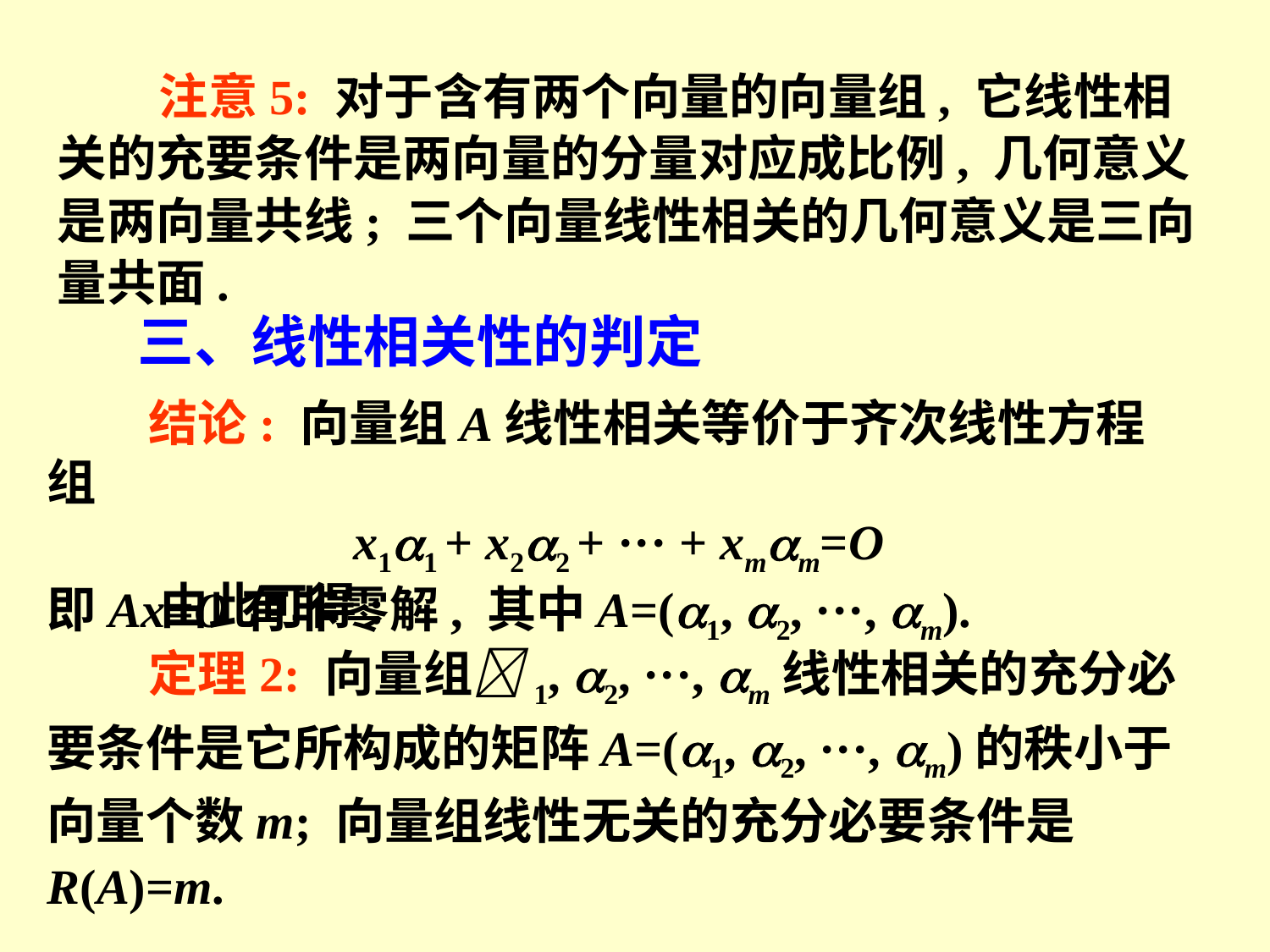

注意5: 对于含有两个向量的向量组, 它线性相关的充要条件是两向量的分量对应成比例, 几何意义是两向量共线; 三个向量线性相关的几何意义是三向量共面.
三、线性相关性的判定
        结论: 向量组A线性相关等价于齐次线性方程组
x1α1 + x2α2 + ··· + xmαm=O
即Ax=O有非零解, 其中A=(α1, α2, ···, αm).
由此可得:
        定理2: 向量组α1, α2, ···, αm线性相关的充分必要条件是它所构成的矩阵A=(α1, α2, ···, αm)的秩小于向量个数m; 向量组线性无关的充分必要条件是R(A)=m.